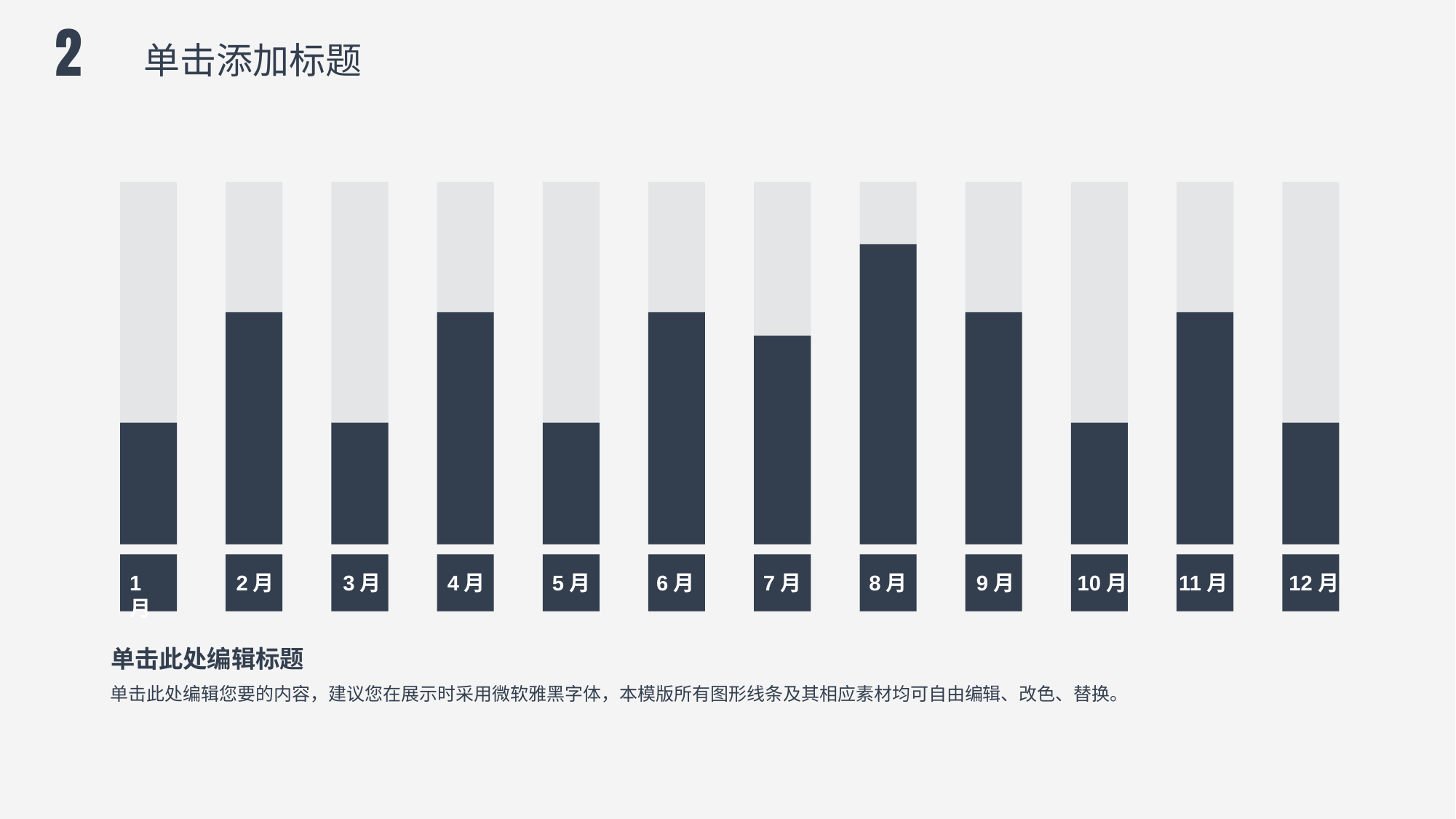

2
单击添加标题

2月
3月
4月
5月
6月
7月
8月
9月
10月
11月
12月
1月
单击此处编辑标题
单击此处编辑您要的内容，建议您在展示时采用微软雅黑字体，本模版所有图形线条及其相应素材均可自由编辑、改色、替换。